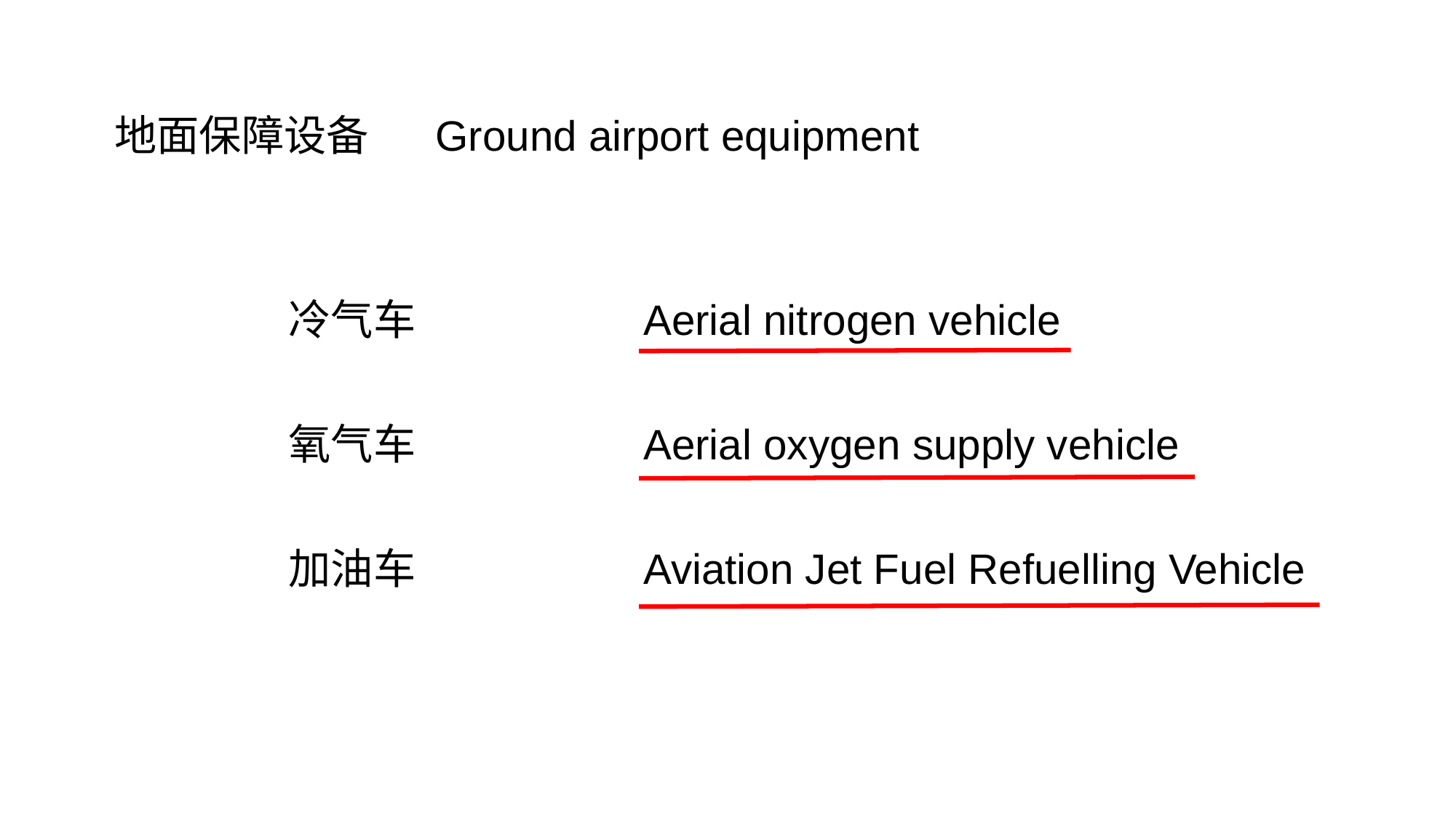

地面保障设备      Ground airport equipment
冷气车
Aerial nitrogen vehicle
氧气车
Aerial oxygen supply vehicle
加油车
Aviation Jet Fuel Refuelling Vehicle